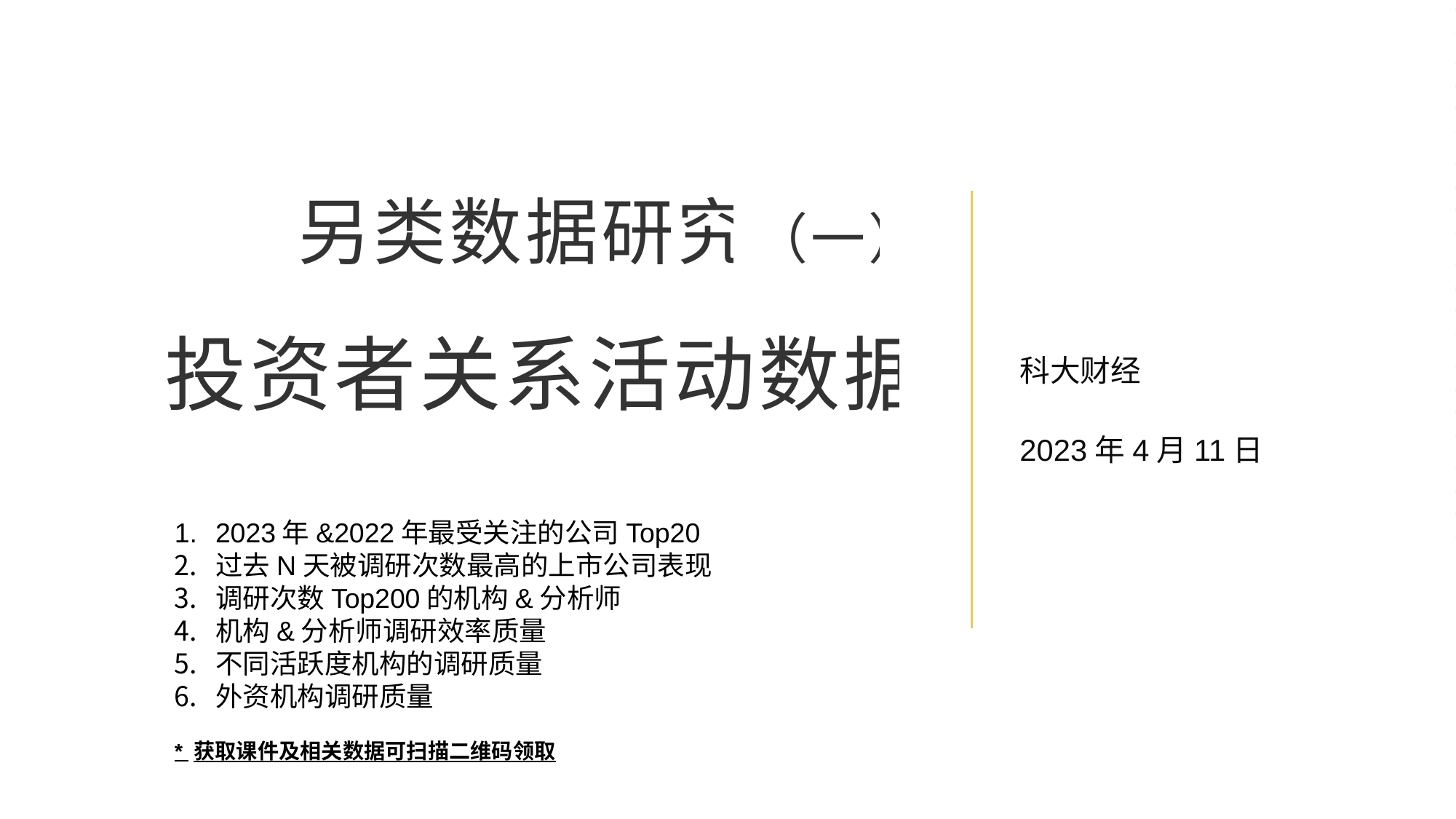

# 另类数据研究（一） 投资者关系活动数据
科大财经

2023年4月11日
2023年&2022年最受关注的公司Top20
过去N天被调研次数最高的上市公司表现
调研次数Top200的机构&分析师
机构&分析师调研效率质量
不同活跃度机构的调研质量
外资机构调研质量

* 获取课件及相关数据可扫描二维码领取